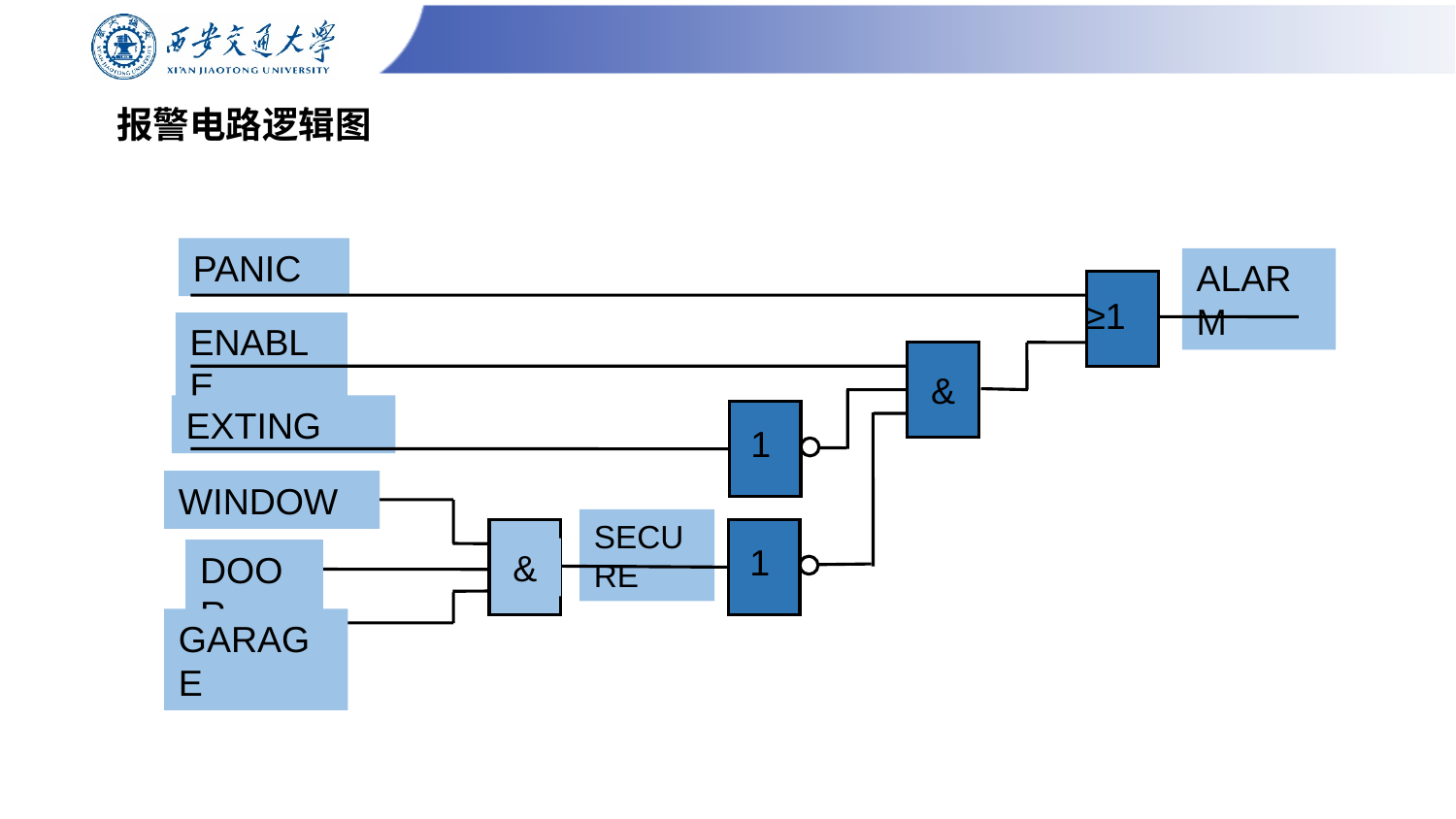

# 报警电路逻辑图
PANIC
ALARM

≥1

ENABLE

&

EXTING

1

WINDOW

SECURE

1
&
DOOR

GARAGE